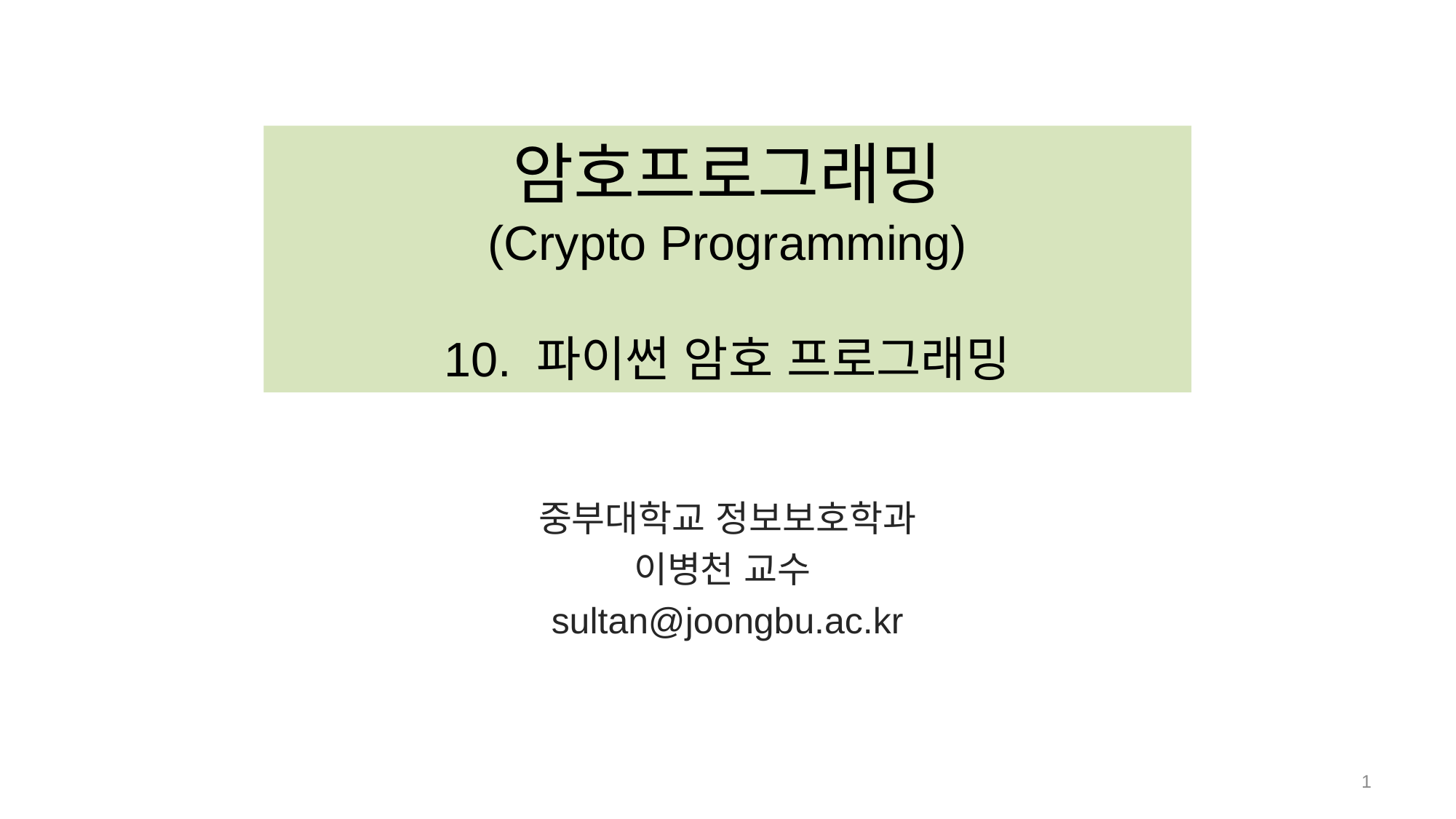

# 암호프로그래밍 (Crypto Programming) 10. 파이썬 암호 프로그래밍
중부대학교 정보보호학과
이병천 교수
sultan@joongbu.ac.kr
1